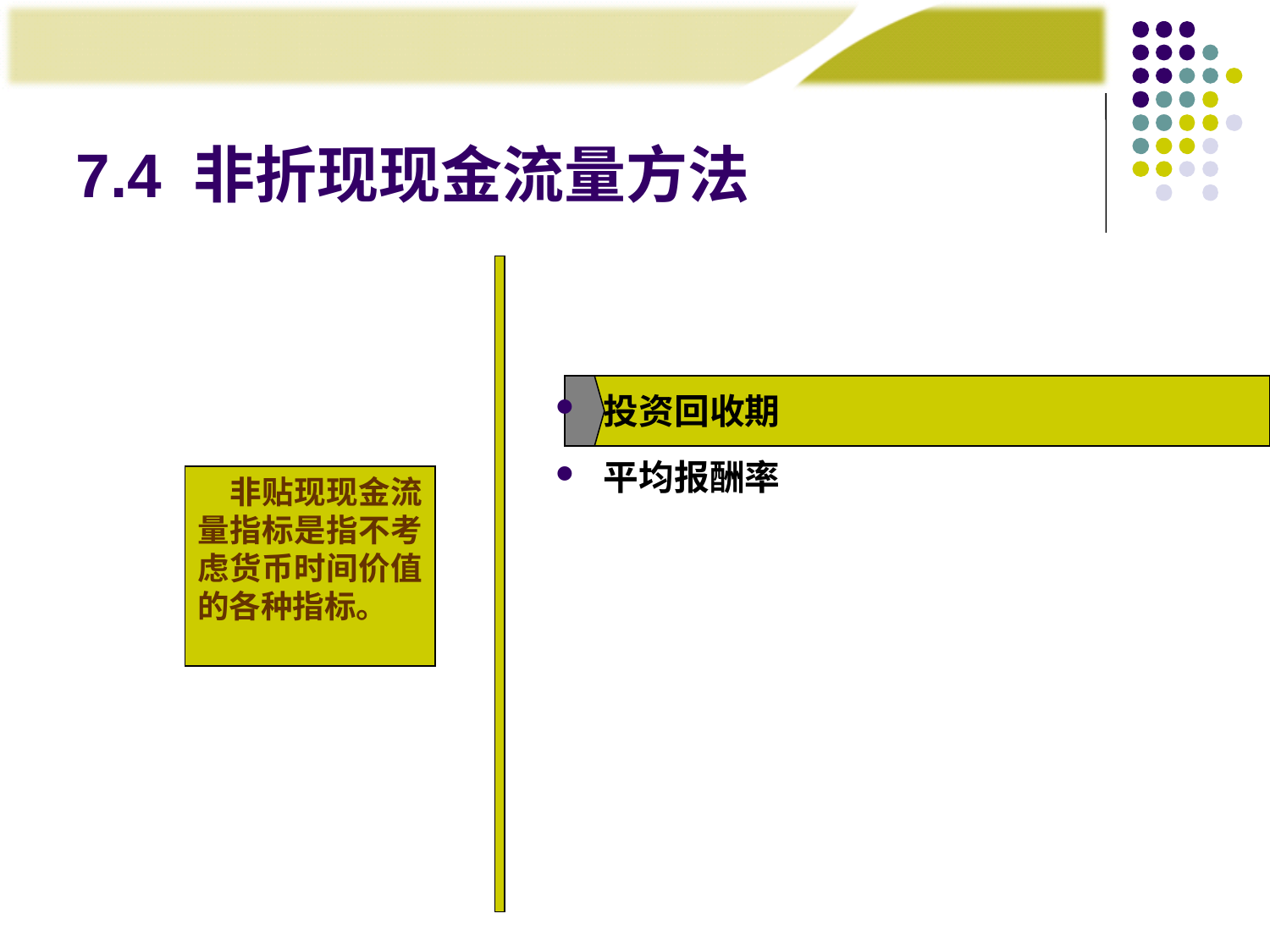

7.4 非折现现金流量方法

投资回收期
平均报酬率

　非贴现现金流量指标是指不考虑货币时间价值的各种指标。